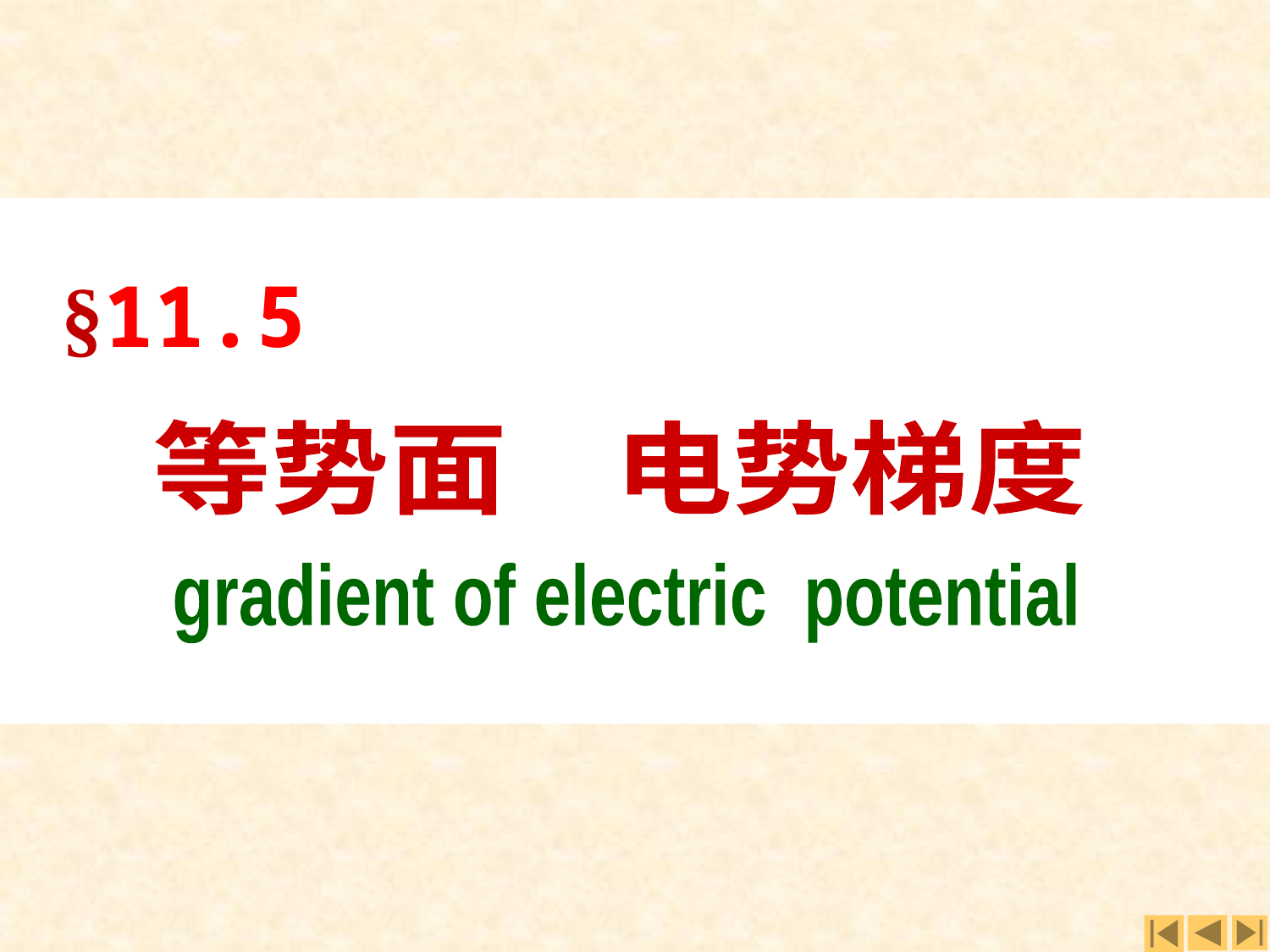

等势面    电势梯度
gradient of electric  potential

第六节
§11.5